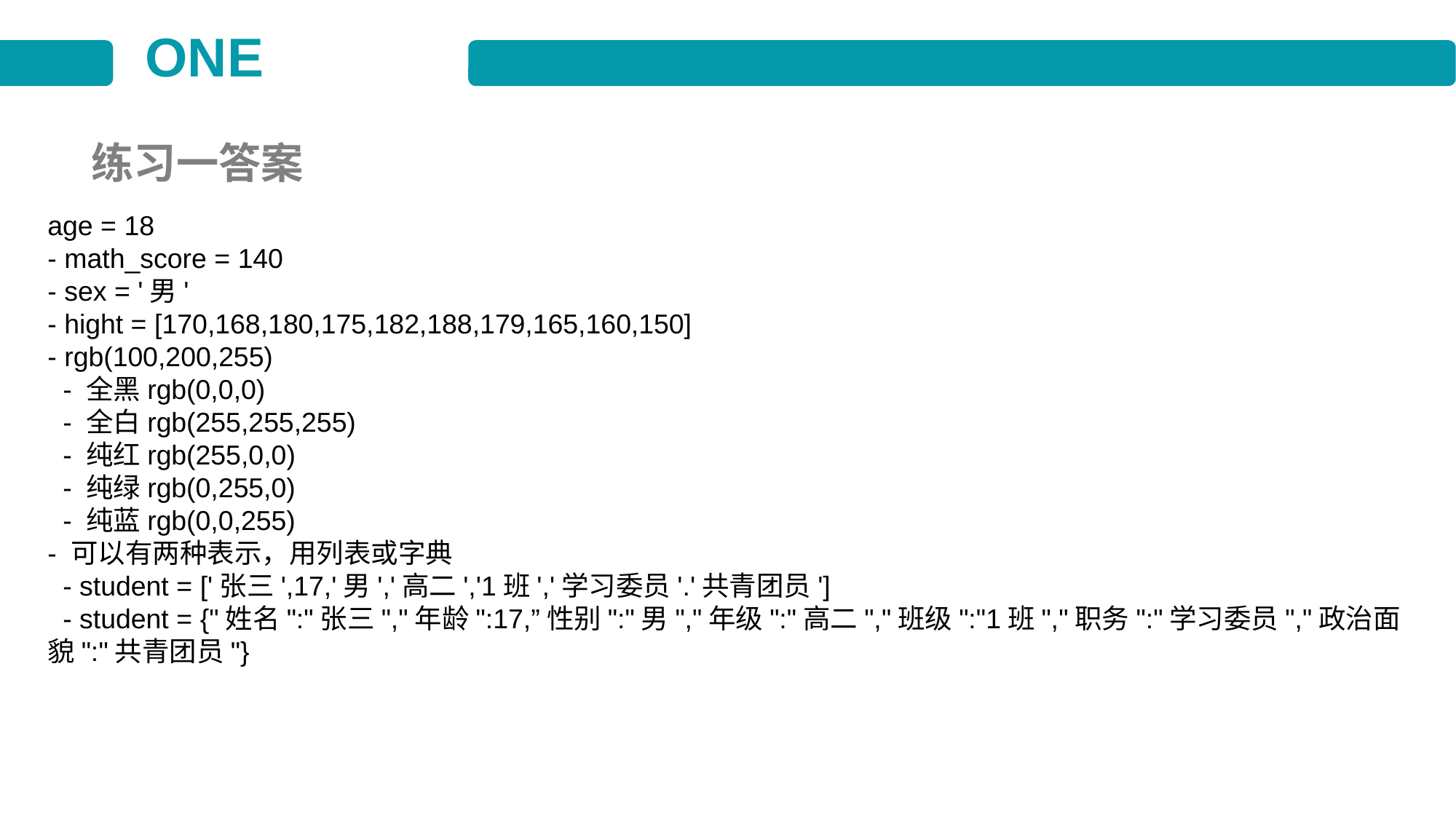

ONE

练习一答案
age = 18
- math_score = 140
- sex = '男'
- hight = [170,168,180,175,182,188,179,165,160,150]
- rgb(100,200,255)
  - 全黑rgb(0,0,0)
  - 全白rgb(255,255,255)
  - 纯红rgb(255,0,0)
  - 纯绿rgb(0,255,0)
  - 纯蓝rgb(0,0,255)
- 可以有两种表示，用列表或字典
  - student = ['张三',17,'男','高二','1班','学习委员'.'共青团员']
  - student = {"姓名":"张三","年龄":17,”性别":"男","年级":"高二","班级":"1班","职务":"学习委员","政治面貌":"共青团员"}